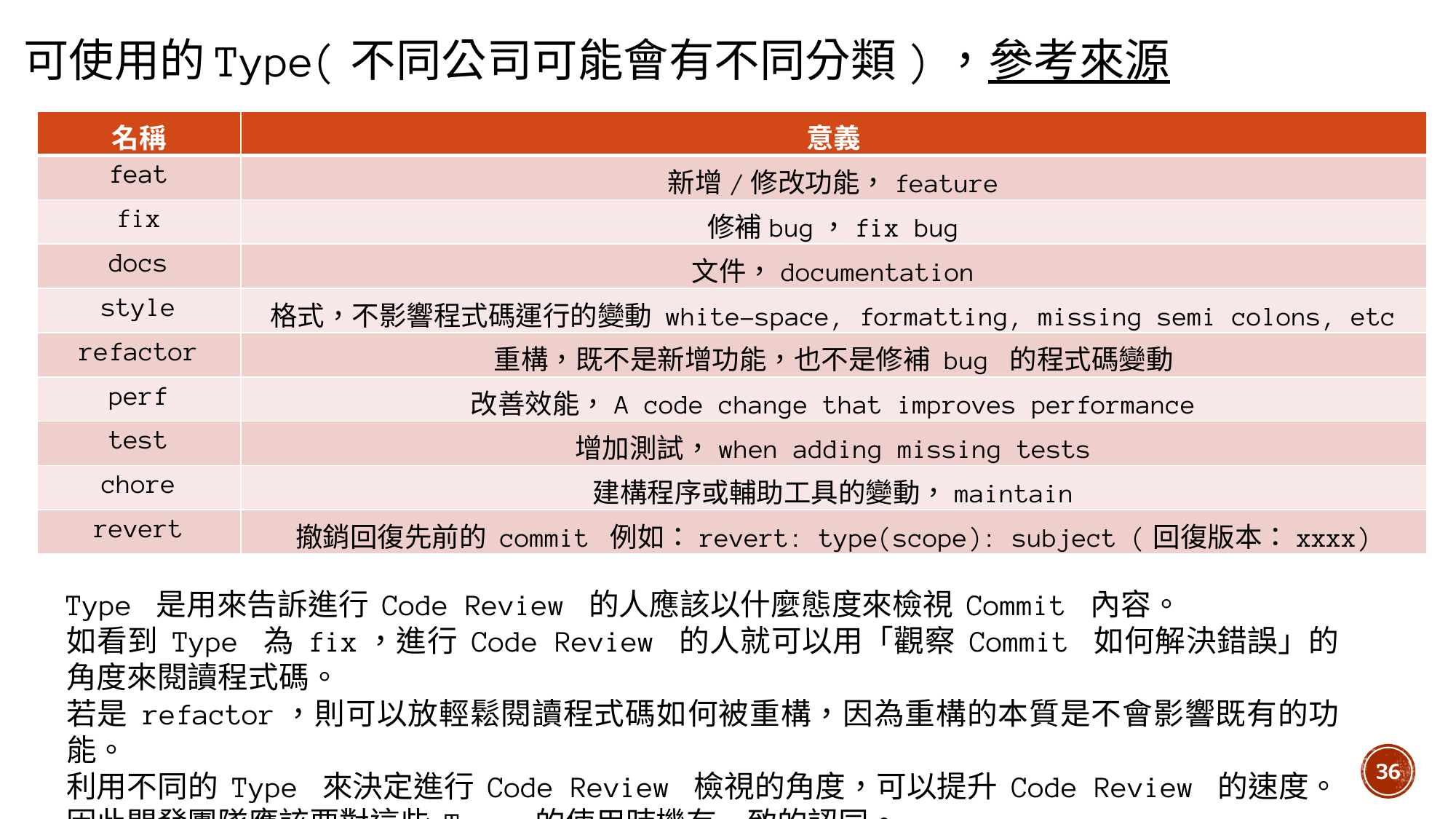

可使用的Type(不同公司可能會有不同分類)，參考來源

Type 是用來告訴進行 Code Review 的人應該以什麼態度來檢視 Commit 內容。
如看到 Type 為 fix，進行 Code Review 的人就可以用「觀察 Commit 如何解決錯誤」的角度來閱讀程式碼。
若是 refactor，則可以放輕鬆閱讀程式碼如何被重構，因為重構的本質是不會影響既有的功能。
利用不同的 Type 來決定進行 Code Review 檢視的角度，可以提升 Code Review 的速度。因此開發團隊應該要對這些 Type 的使用時機有一致的認同。
| 名稱 | 意義 |
| --- | --- |
| feat | 新增/修改功能，feature |
| fix | 修補bug，fix bug |
| docs | 文件，documentation |
| style | 格式，不影響程式碼運行的變動 white-space, formatting, missing semi colons, etc |
| refactor | 重構，既不是新增功能，也不是修補 bug 的程式碼變動 |
| perf | 改善效能，A code change that improves performance |
| test | 增加測試，when adding missing tests |
| chore | 建構程序或輔助工具的變動，maintain |
| revert | 撤銷回復先前的 commit 例如：revert: type(scope): subject (回復版本：xxxx) |
36